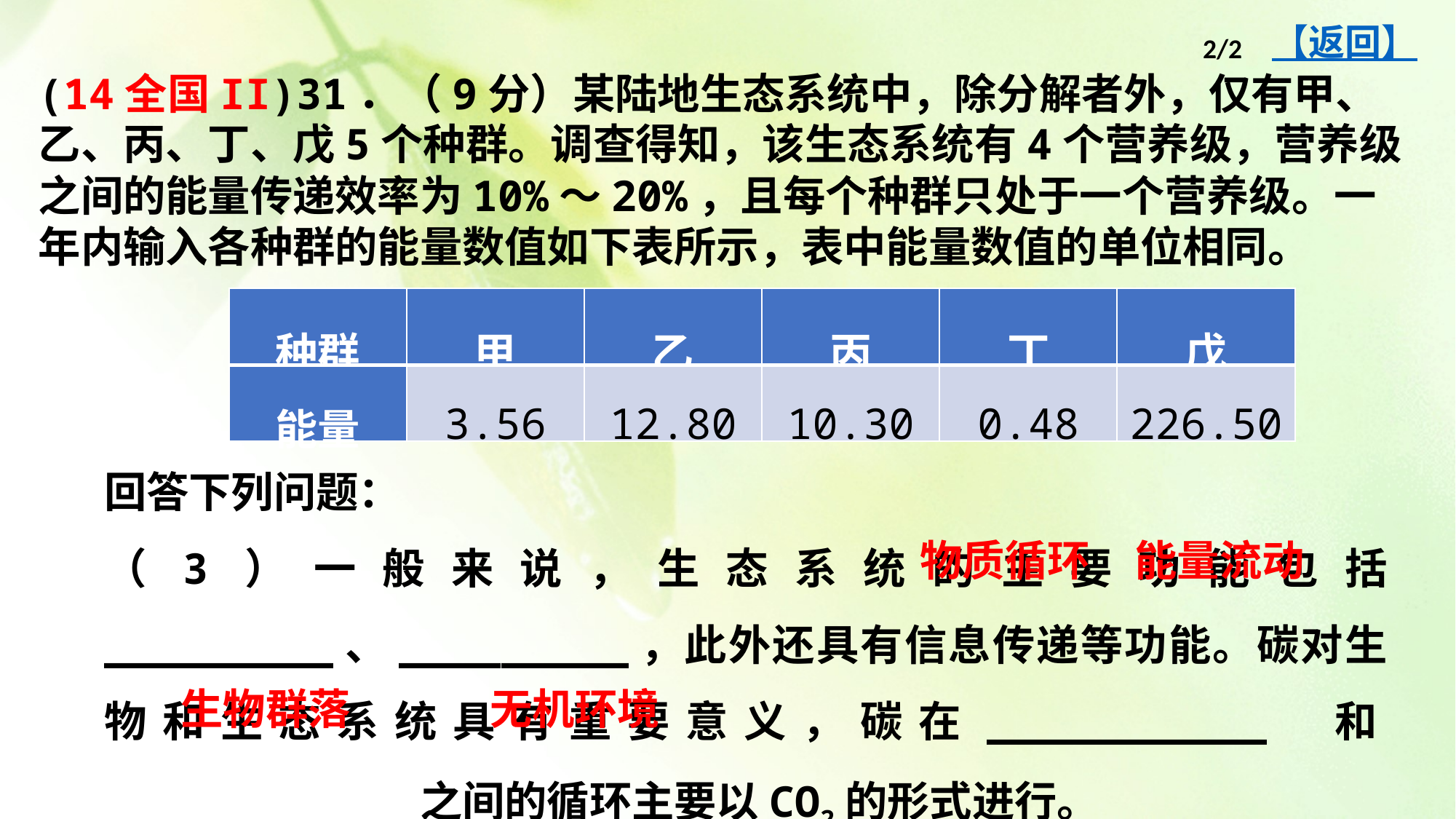

【返回】
2/2
(14全国II)31．（9分）某陆地生态系统中，除分解者外，仅有甲、乙、丙、丁、戊5个种群。调查得知，该生态系统有4个营养级，营养级之间的能量传递效率为10%～20%，且每个种群只处于一个营养级。一年内输入各种群的能量数值如下表所示，表中能量数值的单位相同。
| 种群 | 甲 | 乙 | 丙 | 丁 | 戊 |
| --- | --- | --- | --- | --- | --- |
| 能量 | 3.56 | 12.80 | 10.30 | 0.48 | 226.50 |
回答下列问题：
（3）一般来说，生态系统的主要功能包括 _________、_________，此外还具有信息传递等功能。碳对生物和生态系统具有重要意义，碳在___________ 和____________之间的循环主要以CO2的形式进行。
物质循环
能量流动
生物群落
无机环境